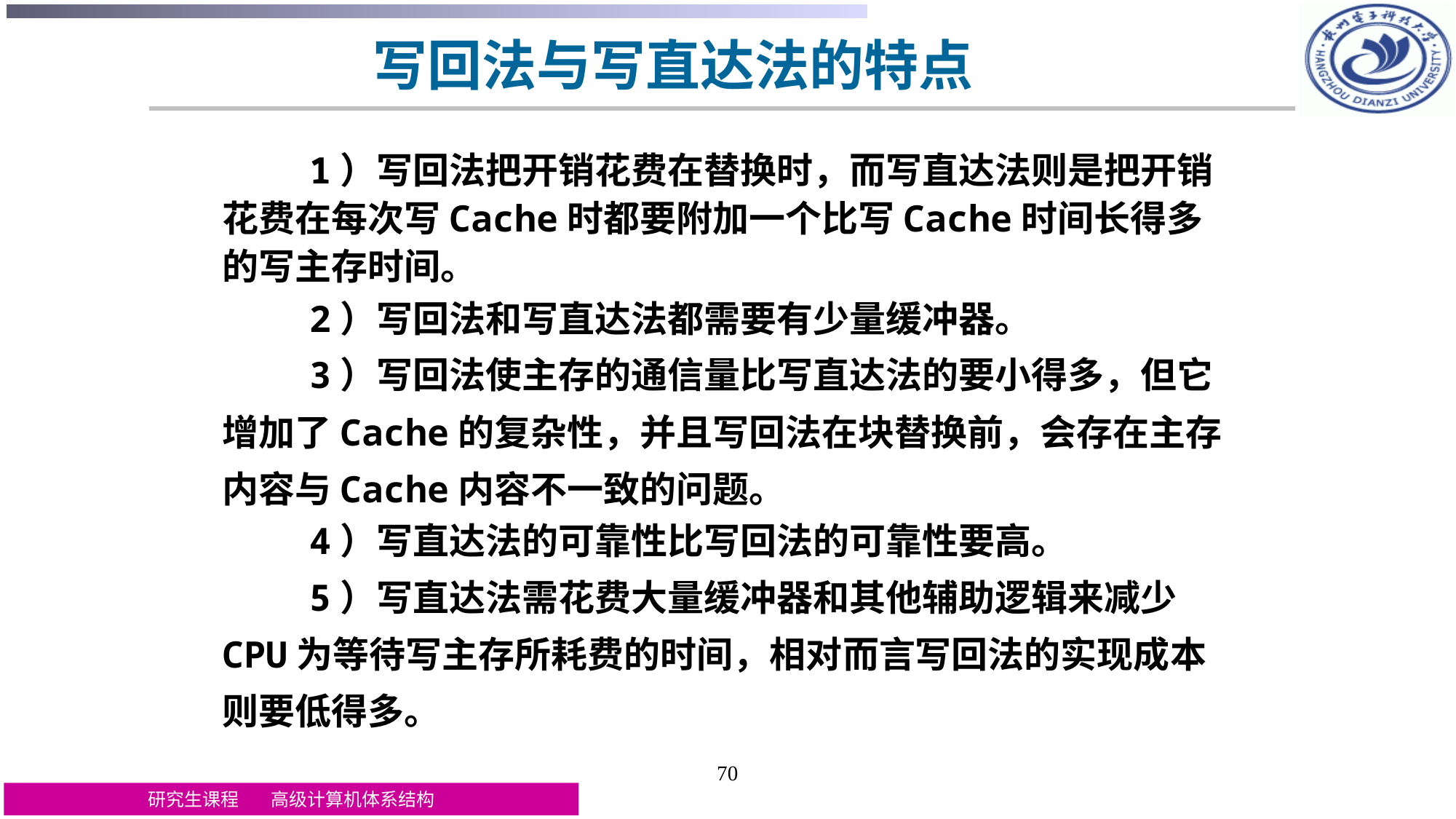

写回法与写直达法的特点
    1）写回法把开销花费在替换时，而写直达法则是把开销花费在每次写Cache时都要附加一个比写Cache时间长得多的写主存时间。
    2）写回法和写直达法都需要有少量缓冲器。
    3）写回法使主存的通信量比写直达法的要小得多，但它增加了Cache的复杂性，并且写回法在块替换前，会存在主存内容与Cache内容不一致的问题。
    4）写直达法的可靠性比写回法的可靠性要高。
    5）写直达法需花费大量缓冲器和其他辅助逻辑来减少CPU为等待写主存所耗费的时间，相对而言写回法的实现成本则要低得多。
70